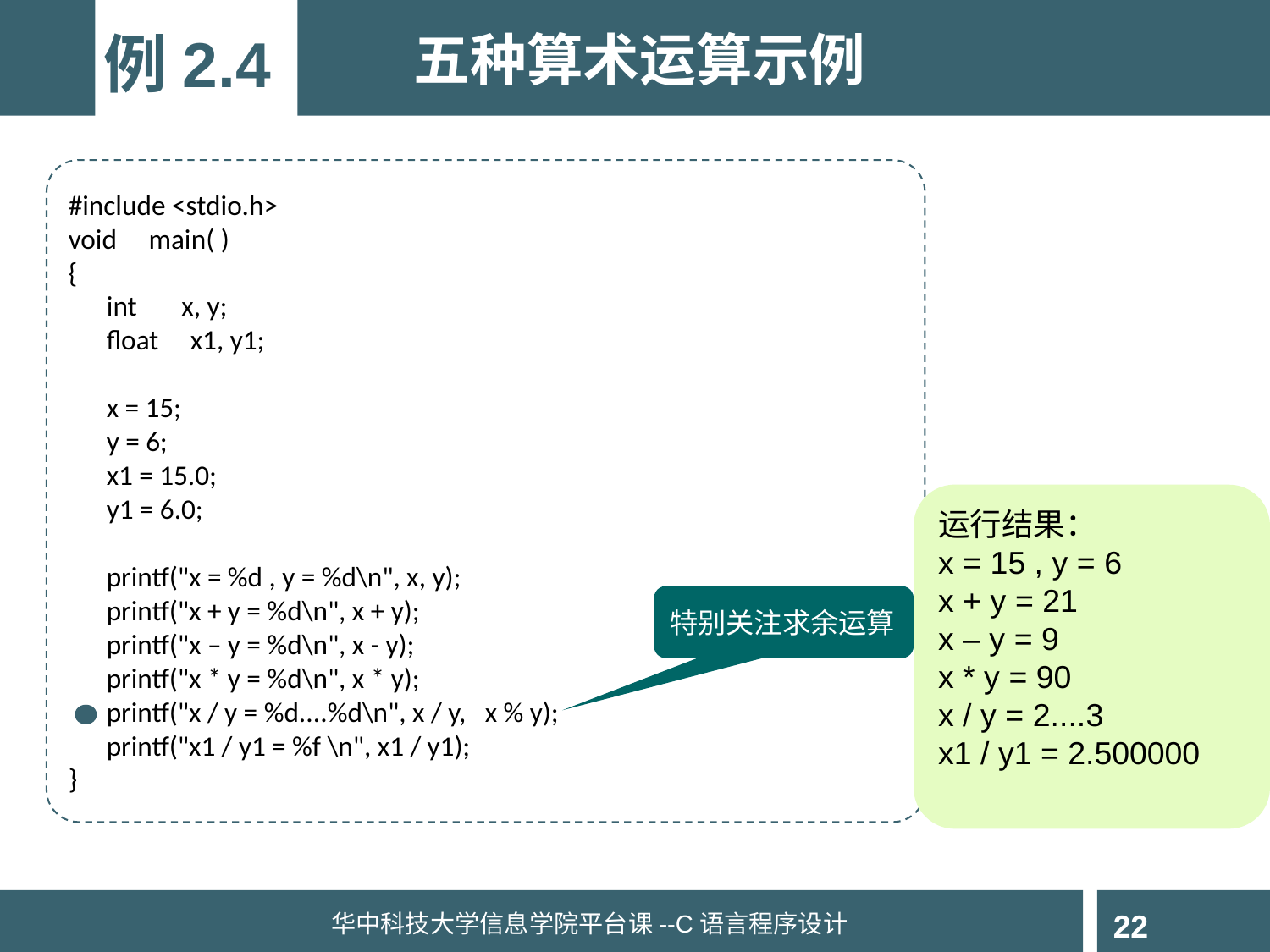

五种算术运算示例
例2.4
#include <stdio.h>
void     main( )
{
      int       x, y;
      float     x1, y1;

      x = 15;
      y = 6;
      x1 = 15.0;
      y1 = 6.0;

      printf("x = %d , y = %d\n", x, y);
      printf("x + y = %d\n", x + y);
      printf("x – y = %d\n", x - y);
      printf("x * y = %d\n", x * y);
      printf("x / y = %d....%d\n", x / y,   x % y);
      printf("x1 / y1 = %f \n", x1 / y1);
}
运行结果：
x = 15 , y = 6
x + y = 21
x – y = 9
x * y = 90
x / y = 2....3
x1 / y1 = 2.500000

特别关注求余运算